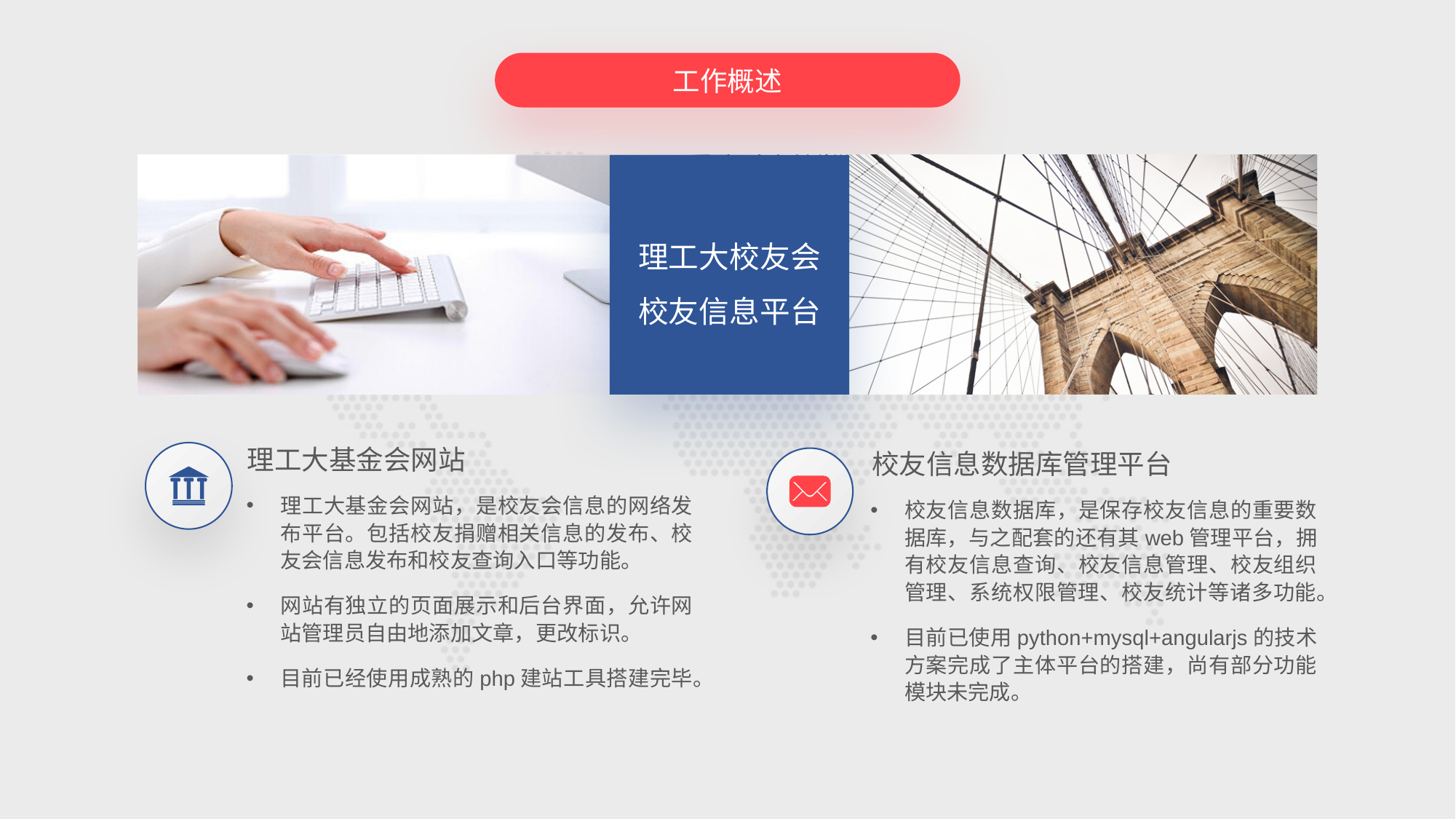

工作概述

理工大校友会
校友信息平台

理工大基金会网站
校友信息数据库管理平台

理工大基金会网站，是校友会信息的网络发布平台。包括校友捐赠相关信息的发布、校友会信息发布和校友查询入口等功能。
网站有独立的页面展示和后台界面，允许网站管理员自由地添加文章，更改标识。
目前已经使用成熟的php建站工具搭建完毕。
校友信息数据库，是保存校友信息的重要数据库，与之配套的还有其web管理平台，拥有校友信息查询、校友信息管理、校友组织管理、系统权限管理、校友统计等诸多功能。
目前已使用python+mysql+angularjs的技术方案完成了主体平台的搭建，尚有部分功能模块未完成。